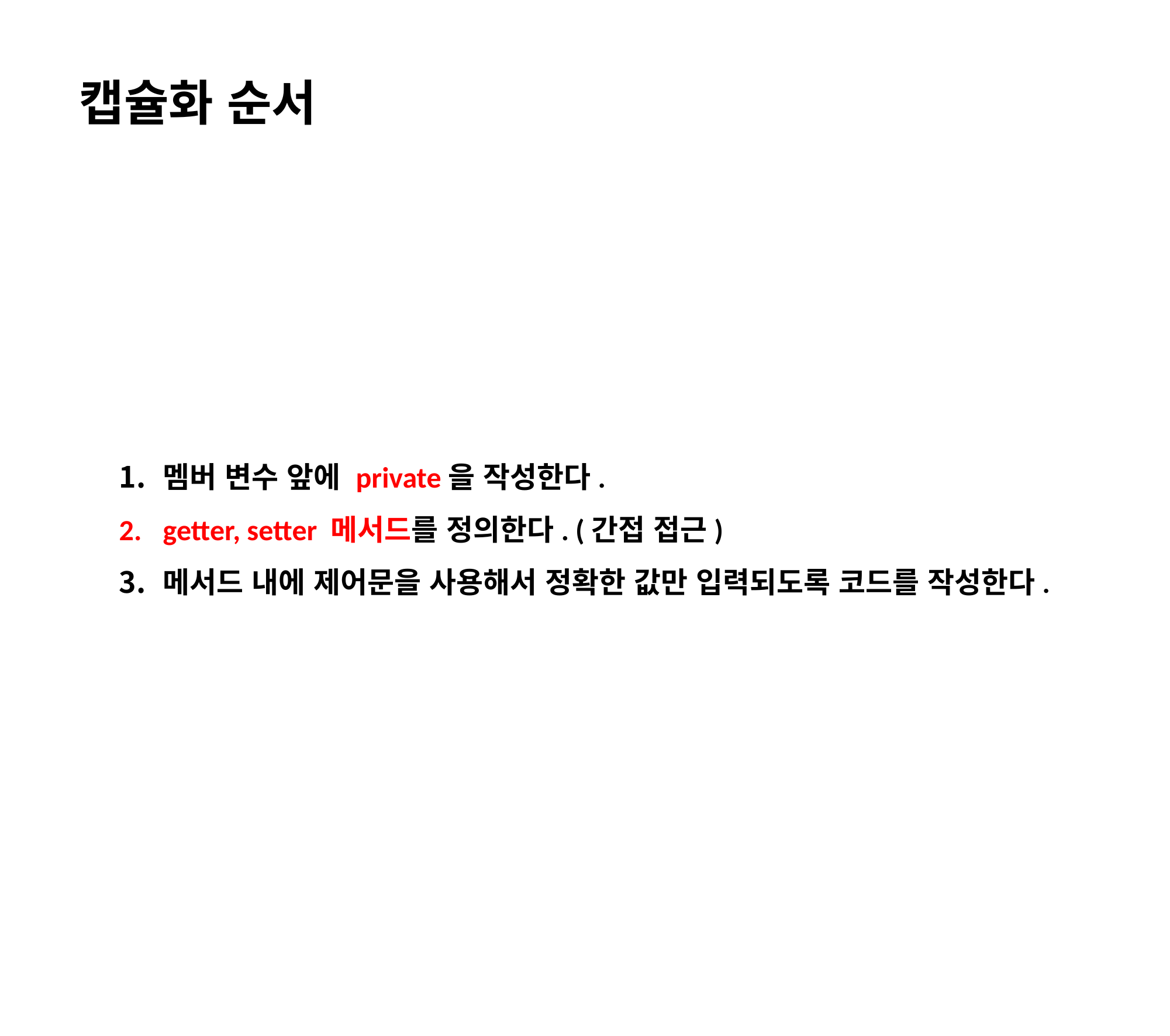

캡슐화 순서
멤버 변수 앞에 private을 작성한다.
getter, setter 메서드를 정의한다. (간접 접근)
메서드 내에 제어문을 사용해서 정확한 값만 입력되도록 코드를 작성한다.